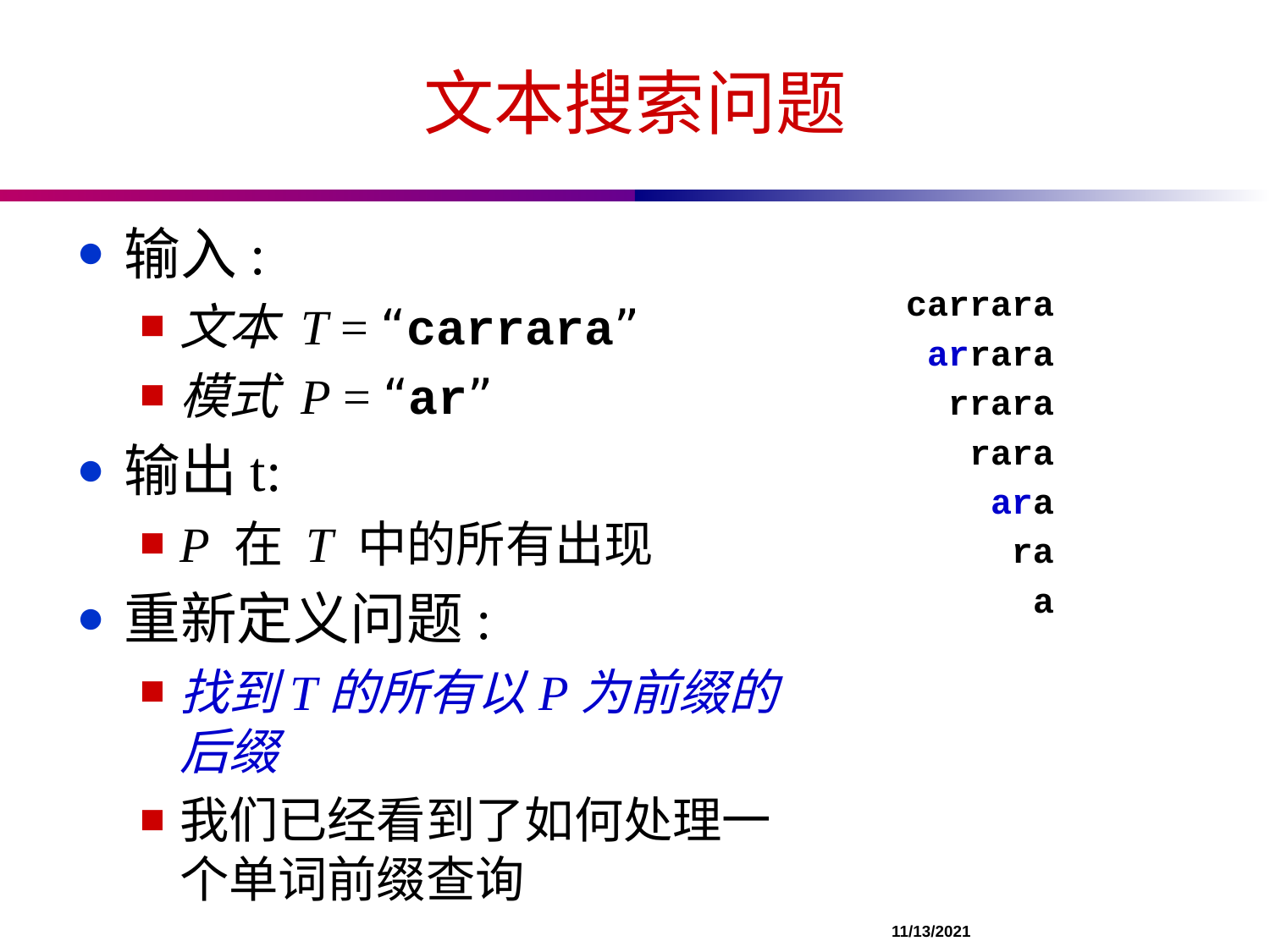

# 文本搜索问题
输入:
文本 T = “carrara”
模式 P = “ar”
输出t:
P 在 T 中的所有出现
重新定义问题:
找到T的所有以P为前缀的后缀
我们已经看到了如何处理一个单词前缀查询
carrara
 arrara
  rrara
   rara
    ara
     ra
      a
		 				            11/13/2021